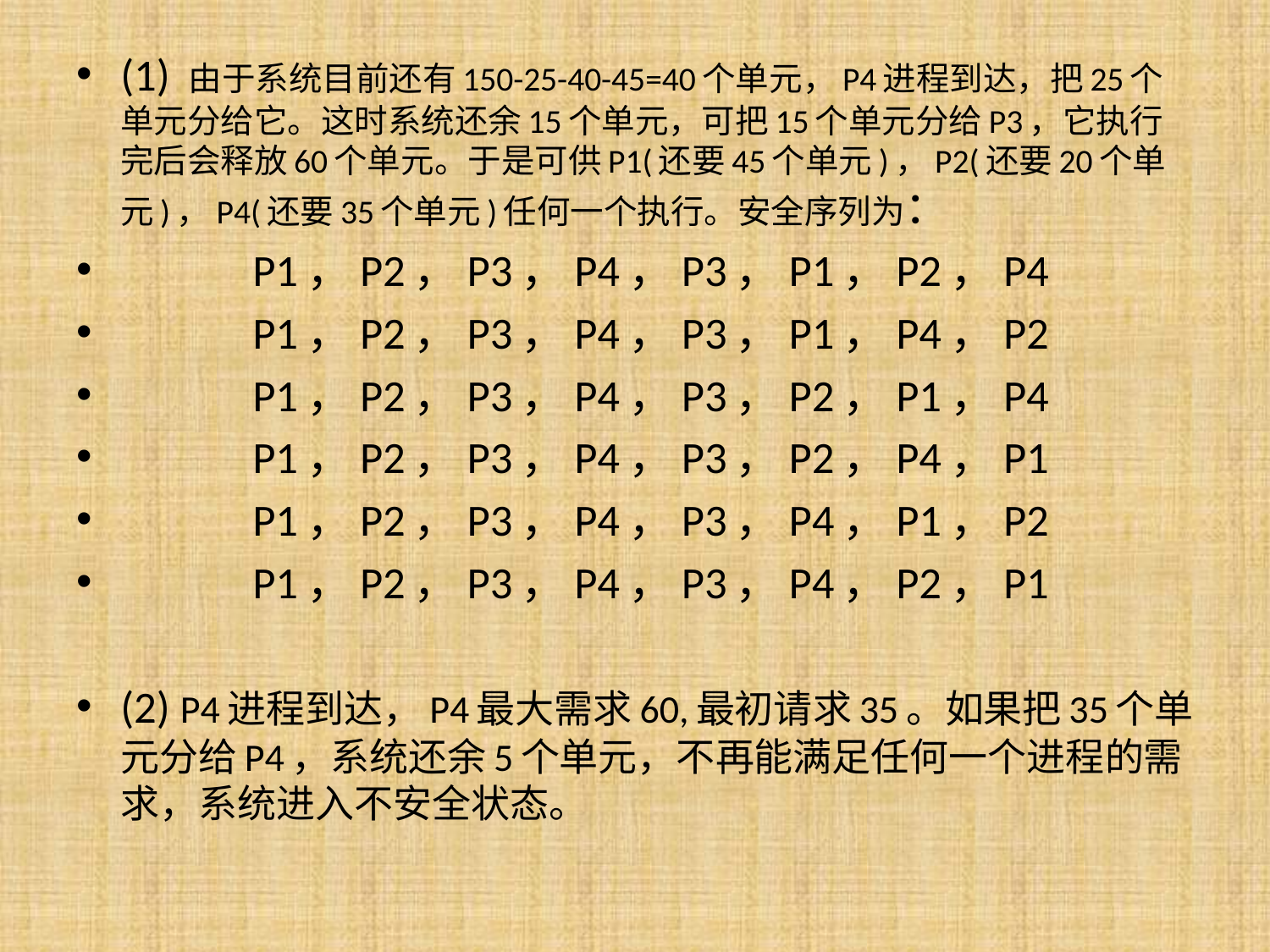

(1) 由于系统目前还有150-25-40-45=40个单元，P4进程到达，把25个单元分给它。这时系统还余15个单元，可把15个单元分给P3，它执行完后会释放60个单元。于是可供P1(还要45个单元)，P2(还要20个单元)，P4(还要35个单元)任何一个执行。安全序列为：
             P1，P2，P3，P4，P3，P1，P2，P4
             P1，P2，P3，P4，P3，P1，P4，P2
             P1，P2，P3，P4，P3，P2，P1，P4
             P1，P2，P3，P4，P3，P2，P4，P1
             P1，P2，P3，P4，P3，P4，P1，P2
             P1，P2，P3，P4，P3，P4，P2，P1

(2) P4进程到达，P4最大需求60,最初请求35。如果把35个单元分给P4，系统还余5个单元，不再能满足任何一个进程的需求，系统进入不安全状态。